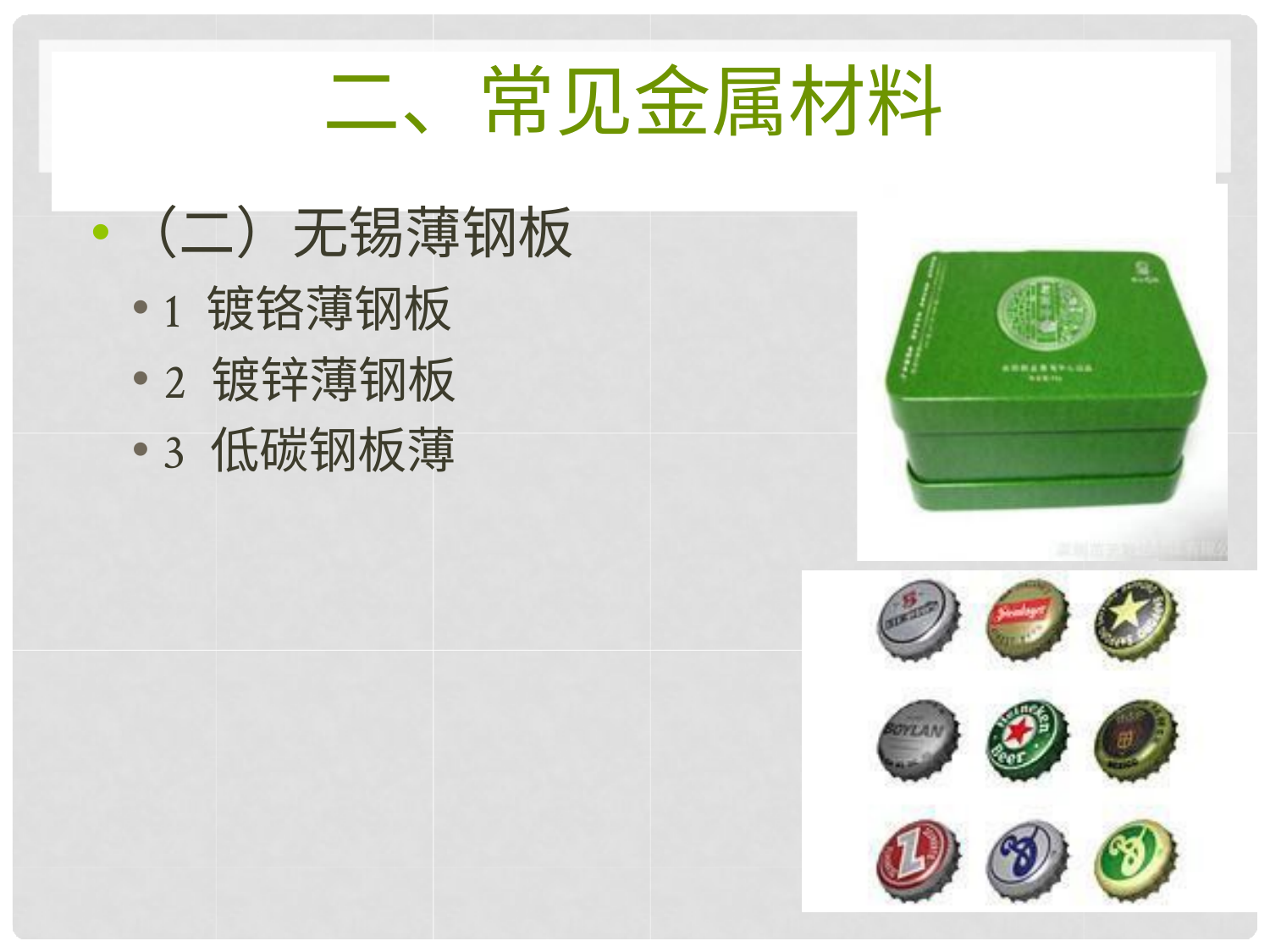

# 二、常见金属材料
（二）无锡薄钢板
1 镀铬薄钢板
2 镀锌薄钢板
3 低碳钢板薄